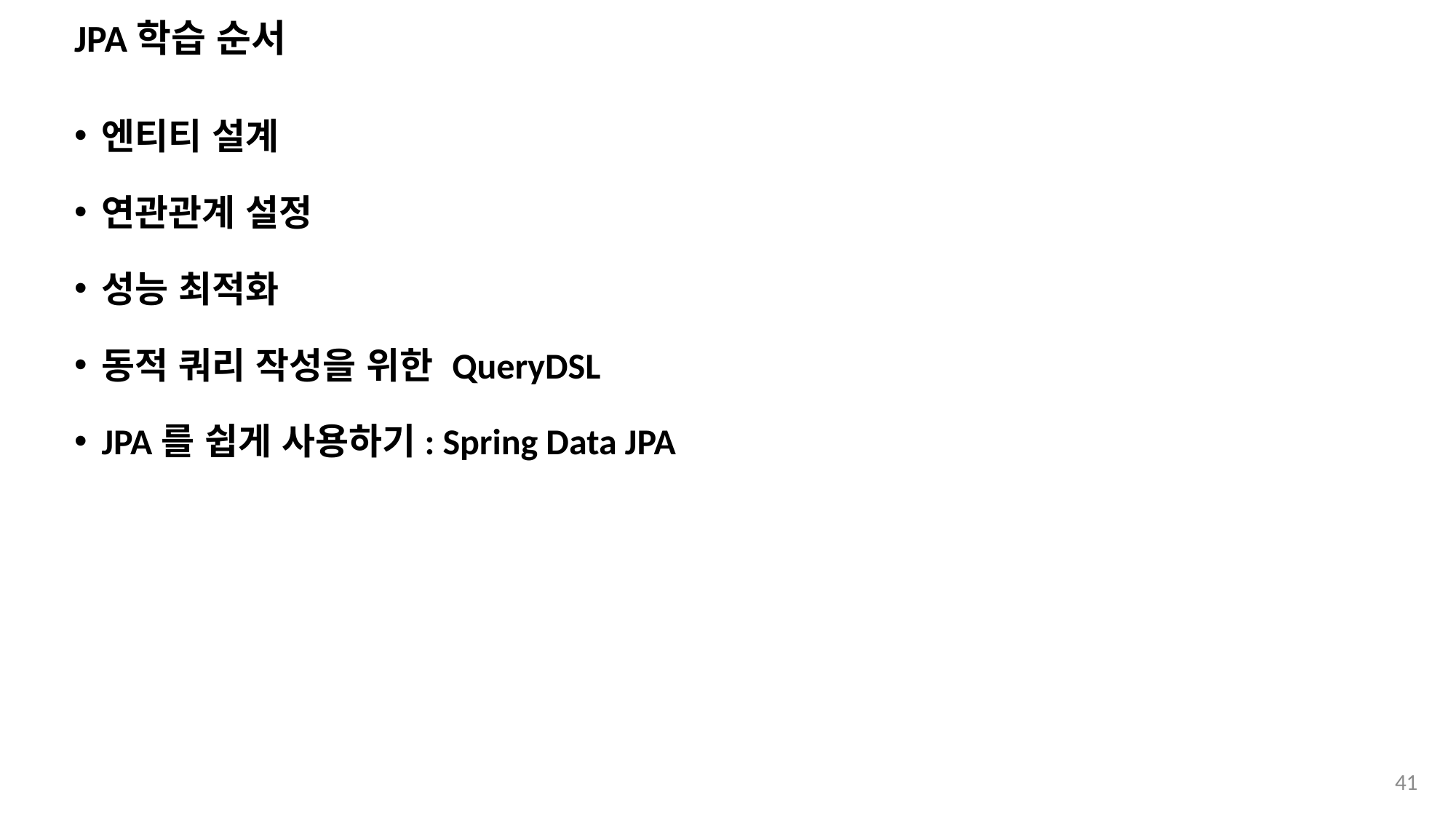

# JPA학습 순서
엔티티 설계
연관관계 설정
성능 최적화
동적 쿼리 작성을 위한 QueryDSL
JPA를 쉽게 사용하기: Spring Data JPA

41